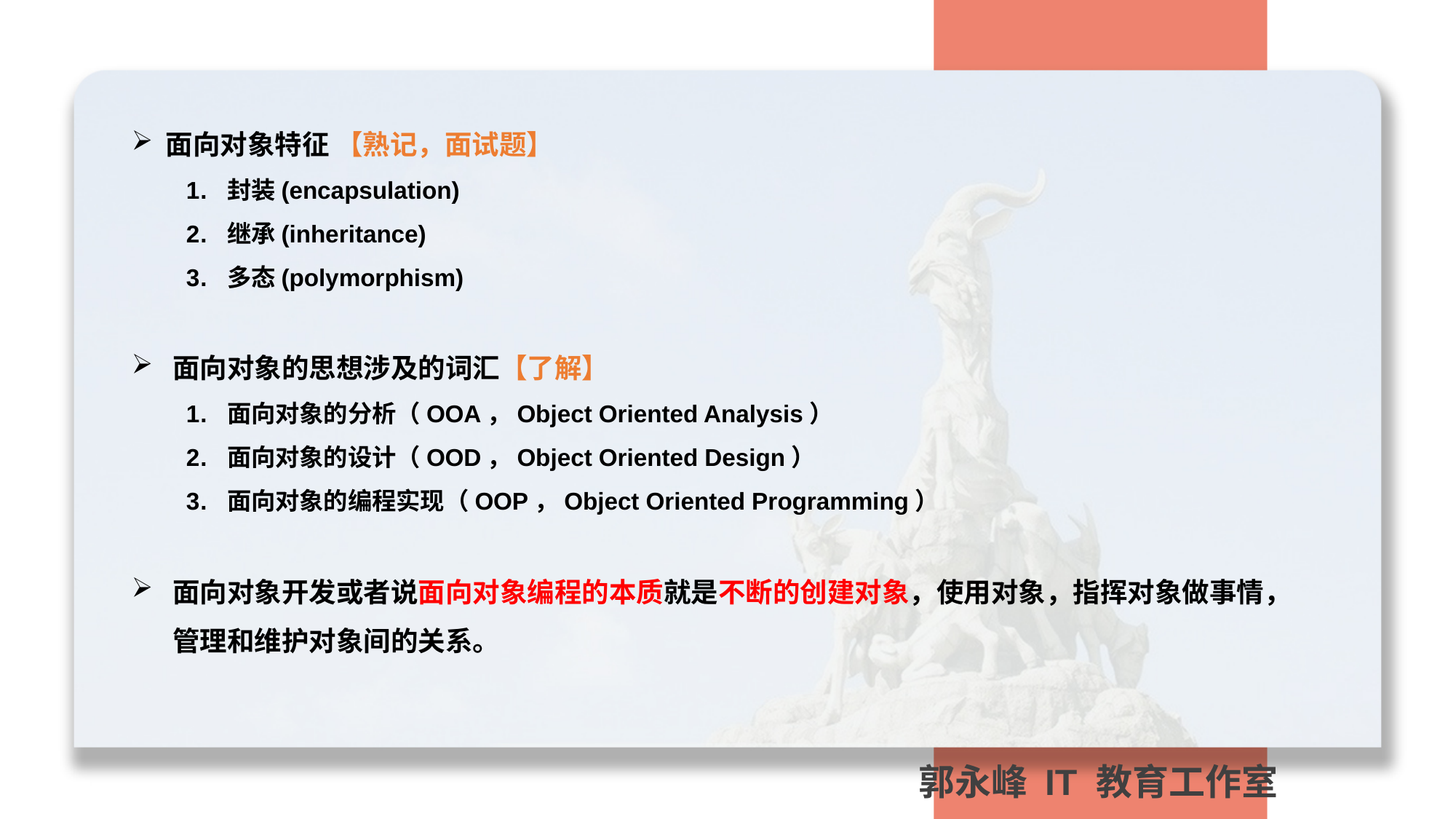

面向对象特征 【熟记，面试题】
封装(encapsulation)
继承(inheritance)
多态(polymorphism)

面向对象的思想涉及的词汇【了解】
面向对象的分析（OOA，Object Oriented Analysis）
面向对象的设计（OOD，Object Oriented Design）
面向对象的编程实现（OOP，Object Oriented Programming）

面向对象开发或者说面向对象编程的本质就是不断的创建对象，使用对象，指挥对象做事情，管理和维护对象间的关系。